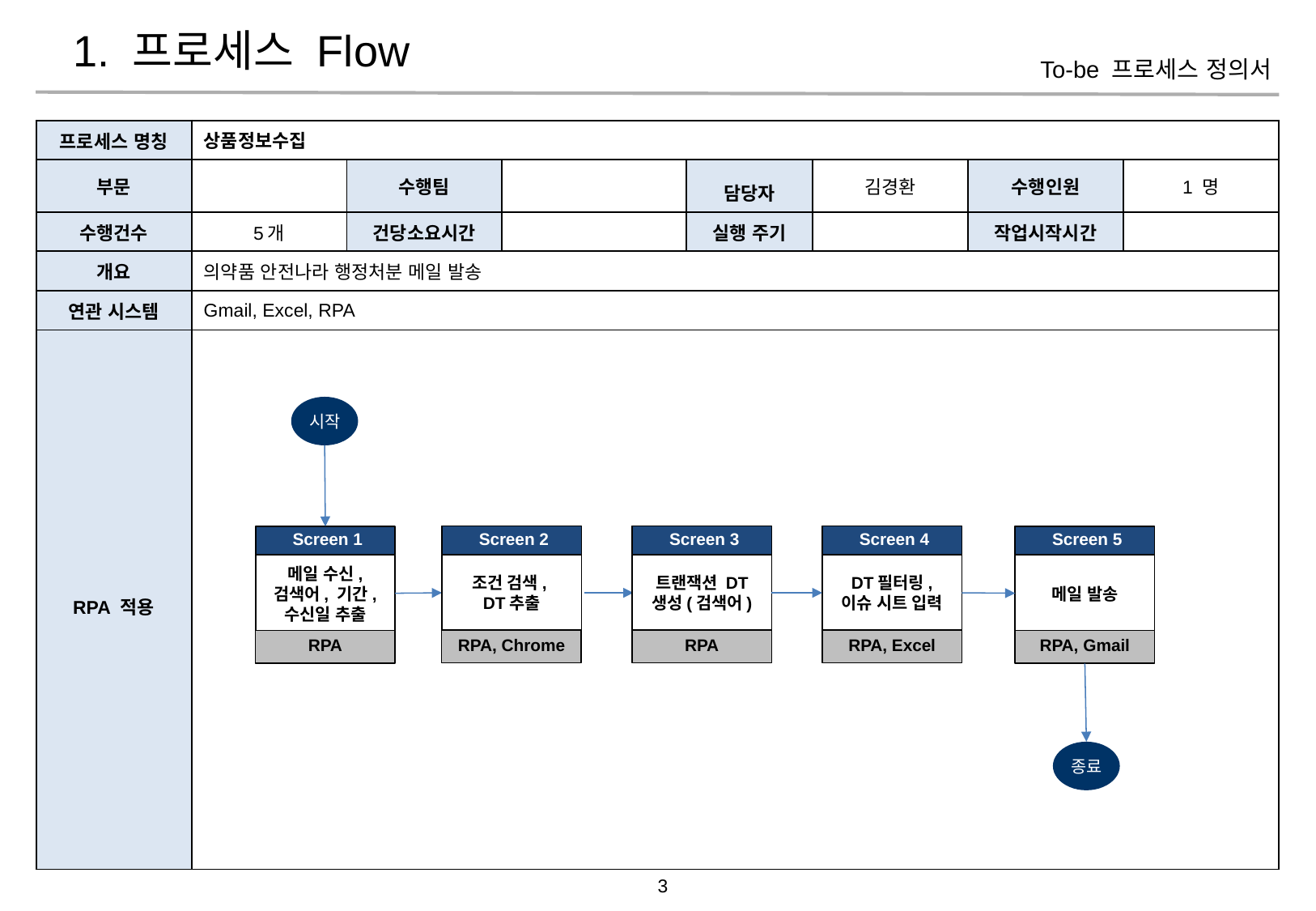

# 1. 프로세스 Flow
| 프로세스 명칭 | 상품정보수집 |  |  |  |  |  |  |
| --- | --- | --- | --- | --- | --- | --- | --- |
| 부문 |  | 수행팀 |  | 담당자 | 김경환 | 수행인원 | 1 명 |
| 수행건수 | 5개 | 건당소요시간 |  | 실행 주기 |  | 작업시작시간 |  |
| 개요 | 의약품 안전나라 행정처분 메일 발송 |  |  |  |  |  |  |
| 연관 시스템 | Gmail, Excel, RPA |  |  |  |  |  |  |
| RPA 적용 |  |  |  |  |  |  |  |
시작
 Screen 2
조건 검색,
DT추출
RPA, Chrome
 Screen 3
트랜잭션 DT 생성(검색어)
RPA
 Screen 4
DT필터링, 이슈 시트 입력
RPA, Excel
 Screen 1
메일 수신, 검색어, 기간, 수신일 추출
RPA
 Screen 5
메일 발송
RPA, Gmail
종료
3